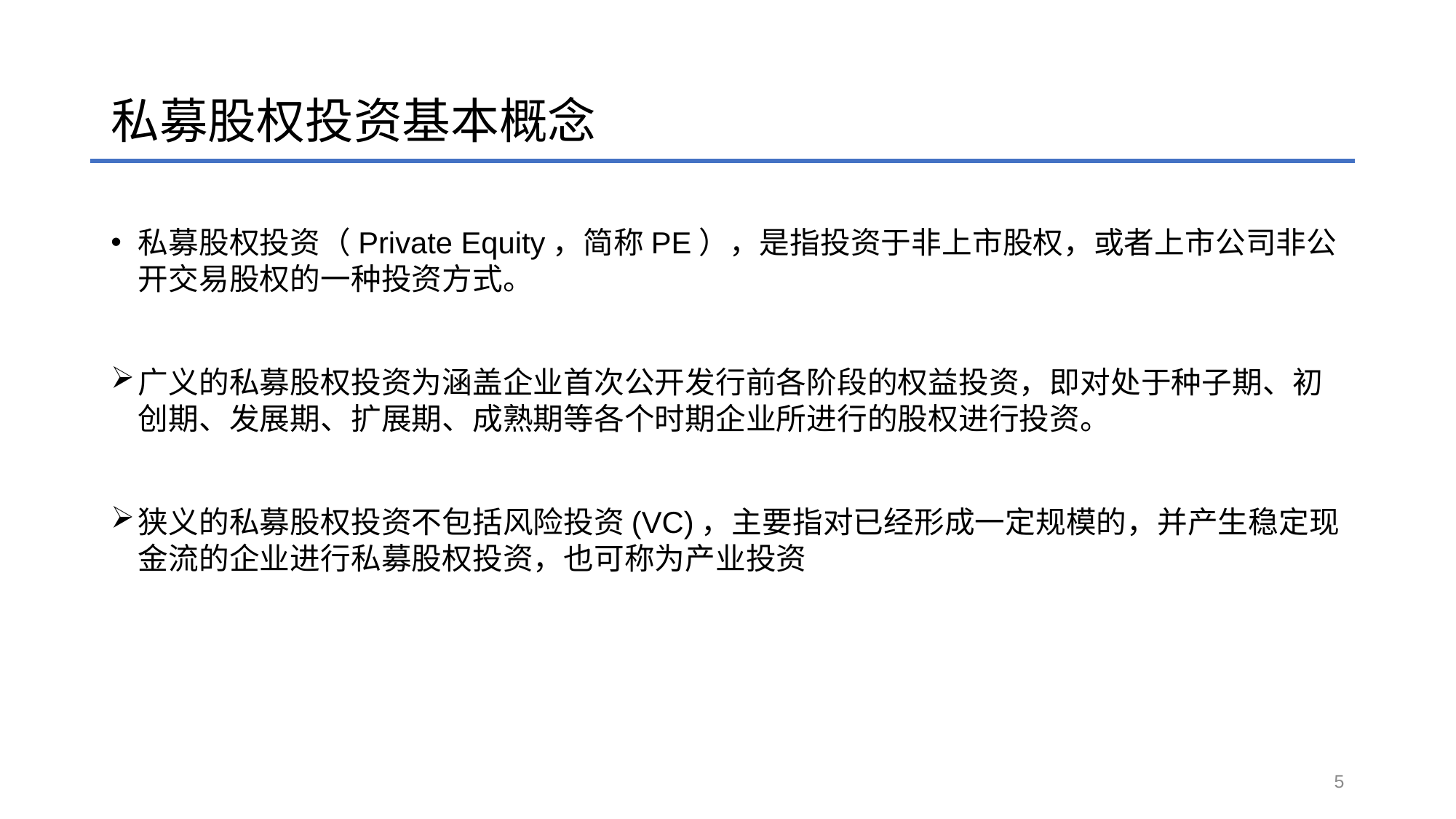

# 私募股权投资基本概念
私募股权投资（Private Equity，简称PE），是指投资于非上市股权，或者上市公司非公开交易股权的一种投资方式。

广义的私募股权投资为涵盖企业首次公开发行前各阶段的权益投资，即对处于种子期、初创期、发展期、扩展期、成熟期等各个时期企业所进行的股权进行投资。

狭义的私募股权投资不包括风险投资(VC)，主要指对已经形成一定规模的，并产生稳定现金流的企业进行私募股权投资，也可称为产业投资
5